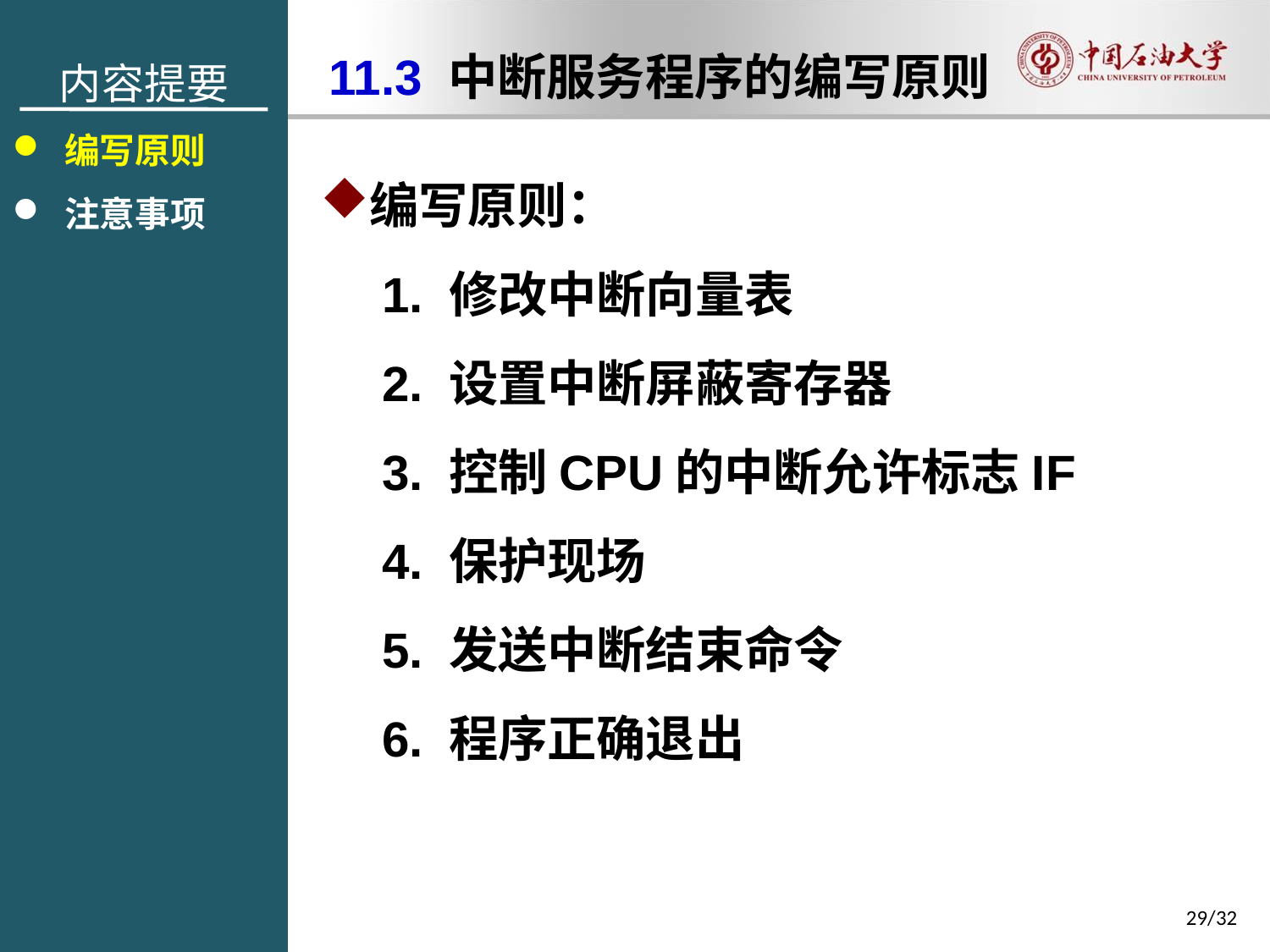

内容提要
 编写原则
 注意事项
11.3 中断服务程序的编写原则
编写原则：
1. 修改中断向量表
2. 设置中断屏蔽寄存器
3. 控制CPU的中断允许标志IF
4. 保护现场
5. 发送中断结束命令
6. 程序正确退出
29/32